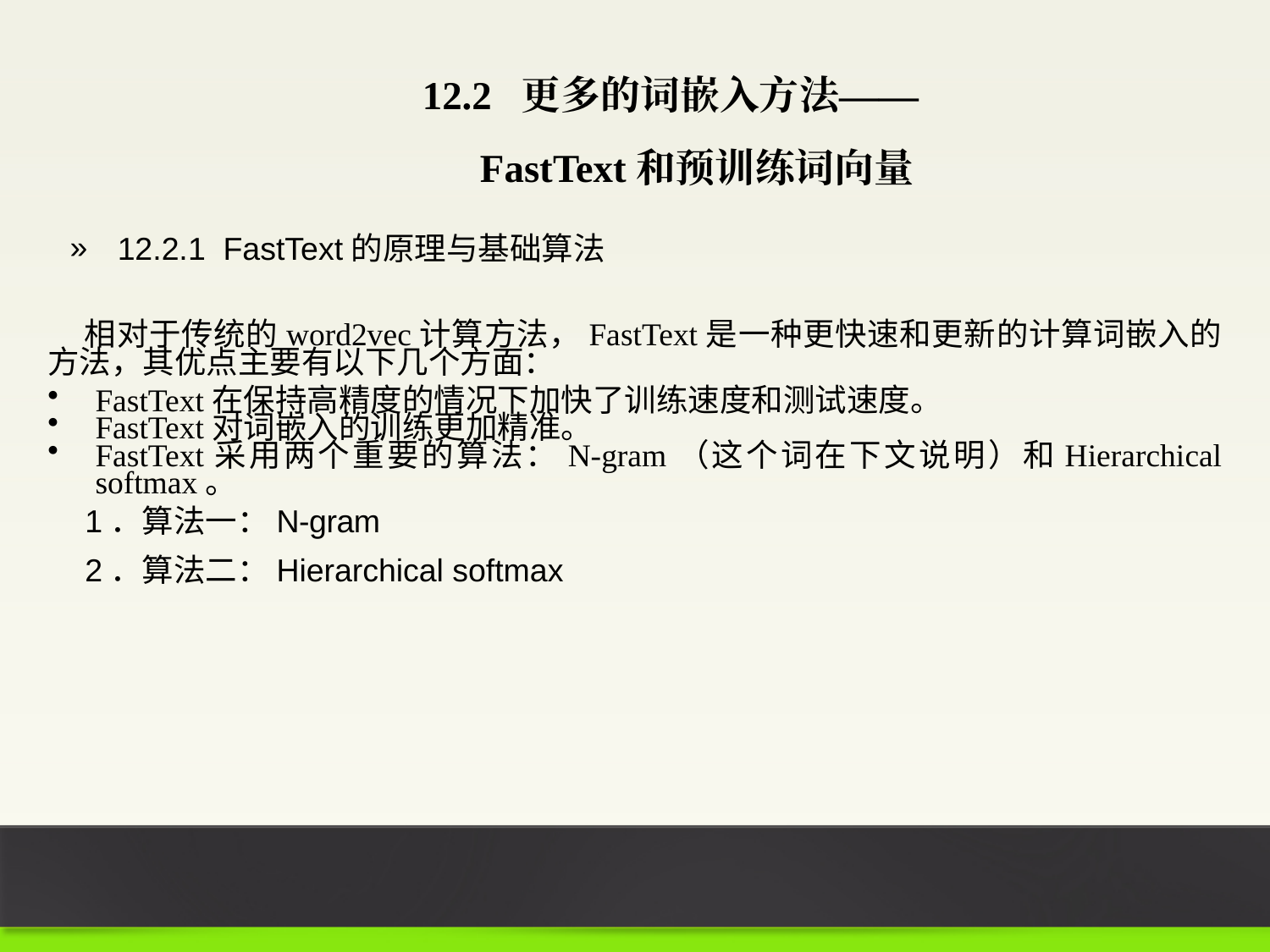

12.2  更多的词嵌入方法——
        FastText和预训练词向量
12.2.1  FastText的原理与基础算法
相对于传统的word2vec计算方法，FastText是一种更快速和更新的计算词嵌入的方法，其优点主要有以下几个方面：
FastText在保持高精度的情况下加快了训练速度和测试速度。
FastText对词嵌入的训练更加精准。
FastText采用两个重要的算法：N-gram（这个词在下文说明）和Hierarchical softmax。
1．算法一：N-gram
2．算法二：Hierarchical softmax